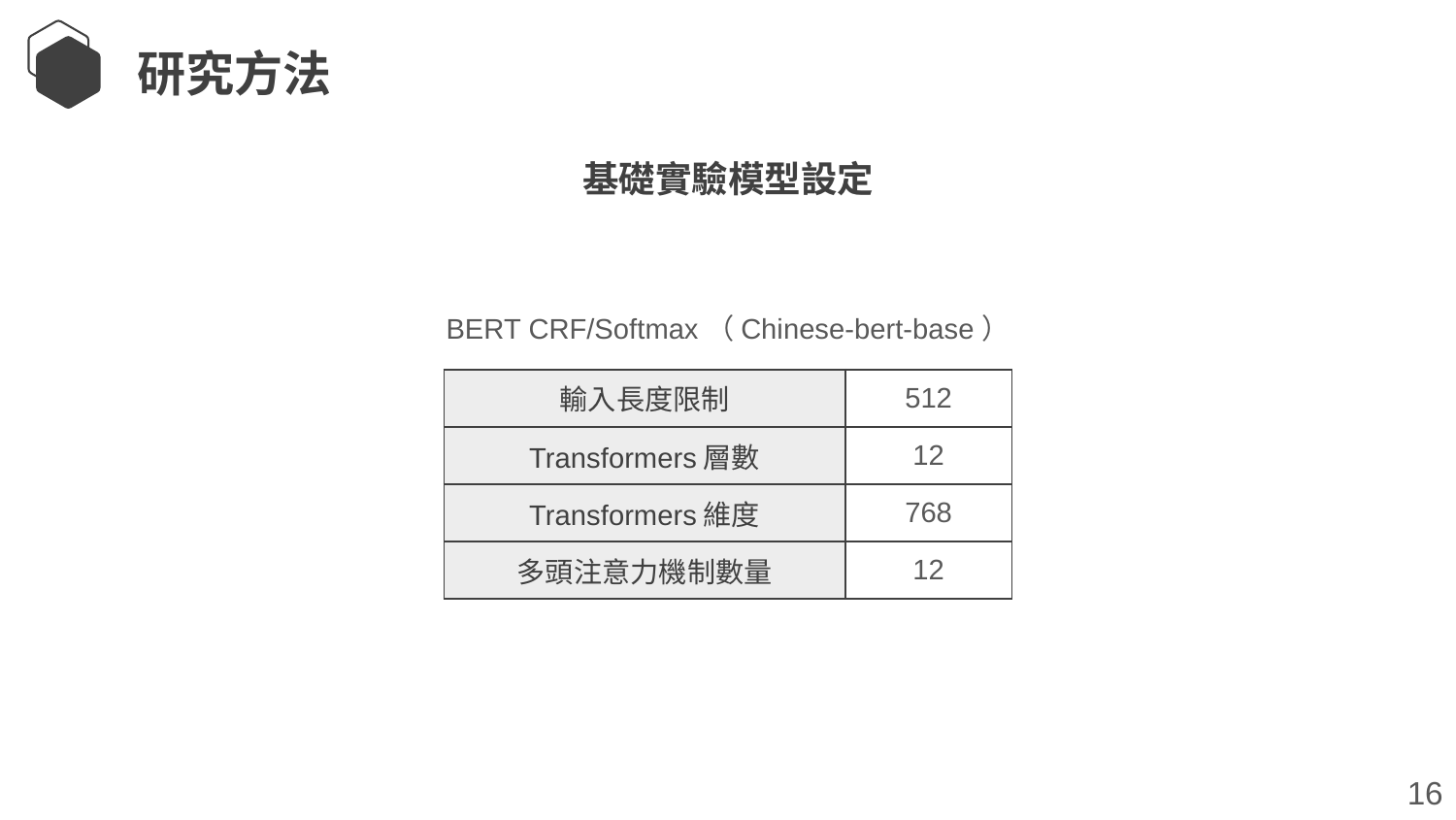

研究方法
基礎實驗模型設定
BERT CRF/Softmax（Chinese-bert-base）
| 輸入長度限制 | 512 |
| --- | --- |
| Transformers層數 | 12 |
| Transformers維度 | 768 |
| 多頭注意力機制數量 | 12 |
16